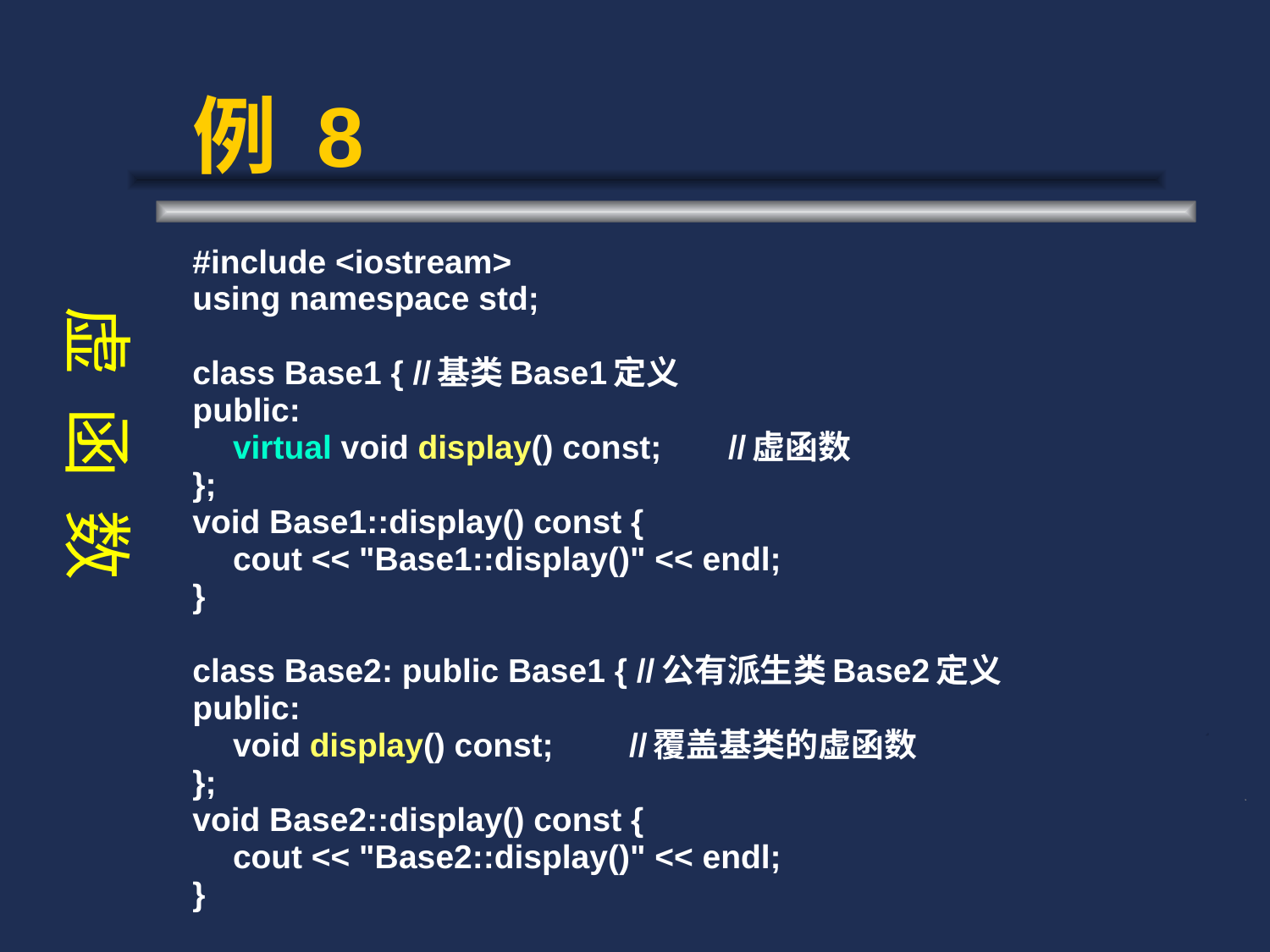

# 例 8
虚  函  数
#include <iostream>
using namespace std;

class Base1 { //基类Base1定义
public:
	virtual void display() const;	//虚函数
};
void Base1::display() const {
	cout << "Base1::display()" << endl;
}

class Base2: public Base1 { //公有派生类Base2定义
public:
	void display() const;	//覆盖基类的虚函数
};
void Base2::display() const {
	cout << "Base2::display()" << endl;
}

67